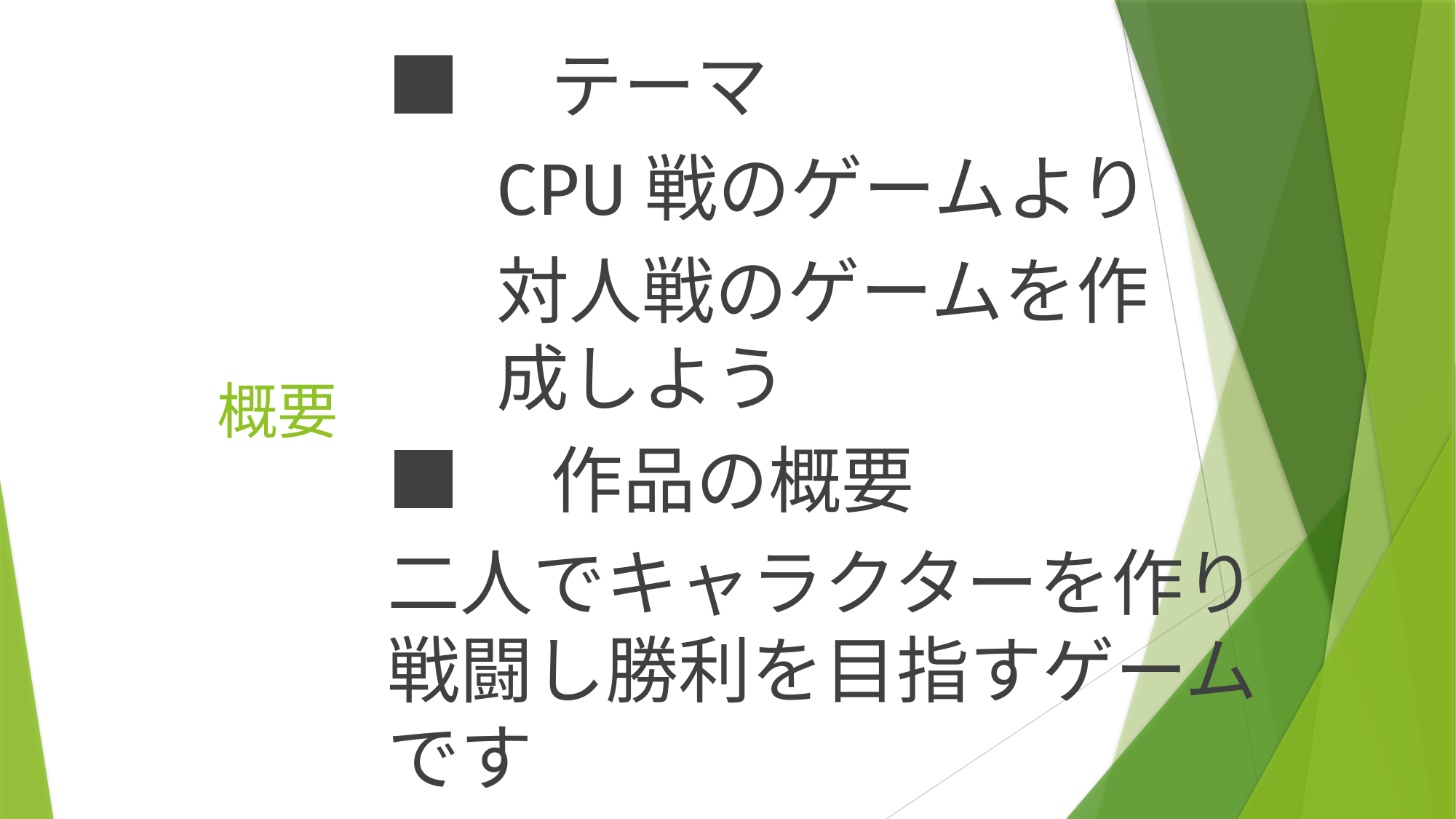

■　テーマ
	CPU戦のゲームより
	対人戦のゲームを作　　	成しよう
■　作品の概要
二人でキャラクターを作り戦闘し勝利を目指すゲームです
# 概要